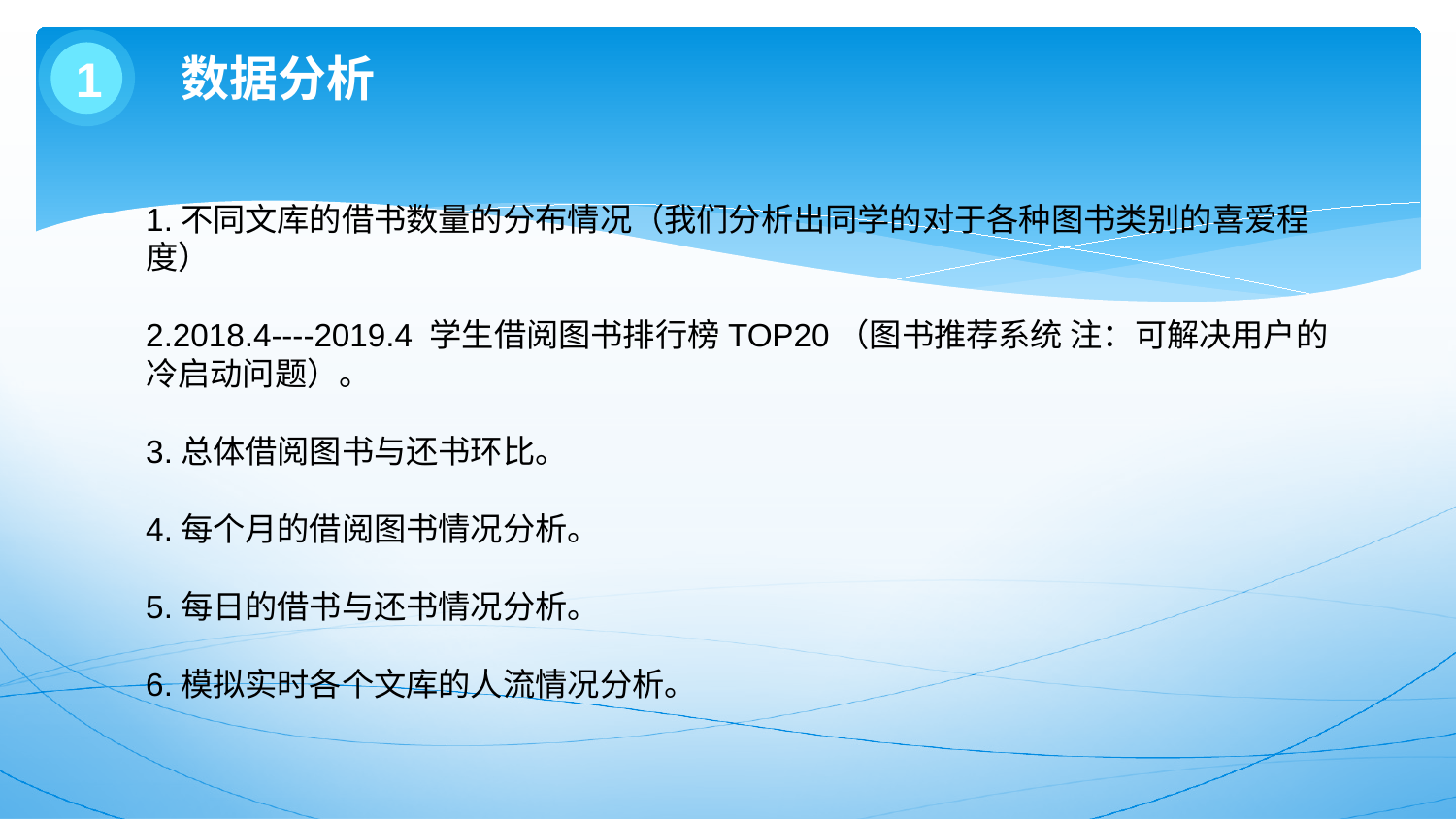

1
数据分析
1.不同文库的借书数量的分布情况（我们分析出同学的对于各种图书类别的喜爱程度）

2.2018.4----2019.4 学生借阅图书排行榜TOP20（图书推荐系统 注：可解决用户的冷启动问题）。

3.总体借阅图书与还书环比。

4.每个月的借阅图书情况分析。

5.每日的借书与还书情况分析。

6.模拟实时各个文库的人流情况分析。